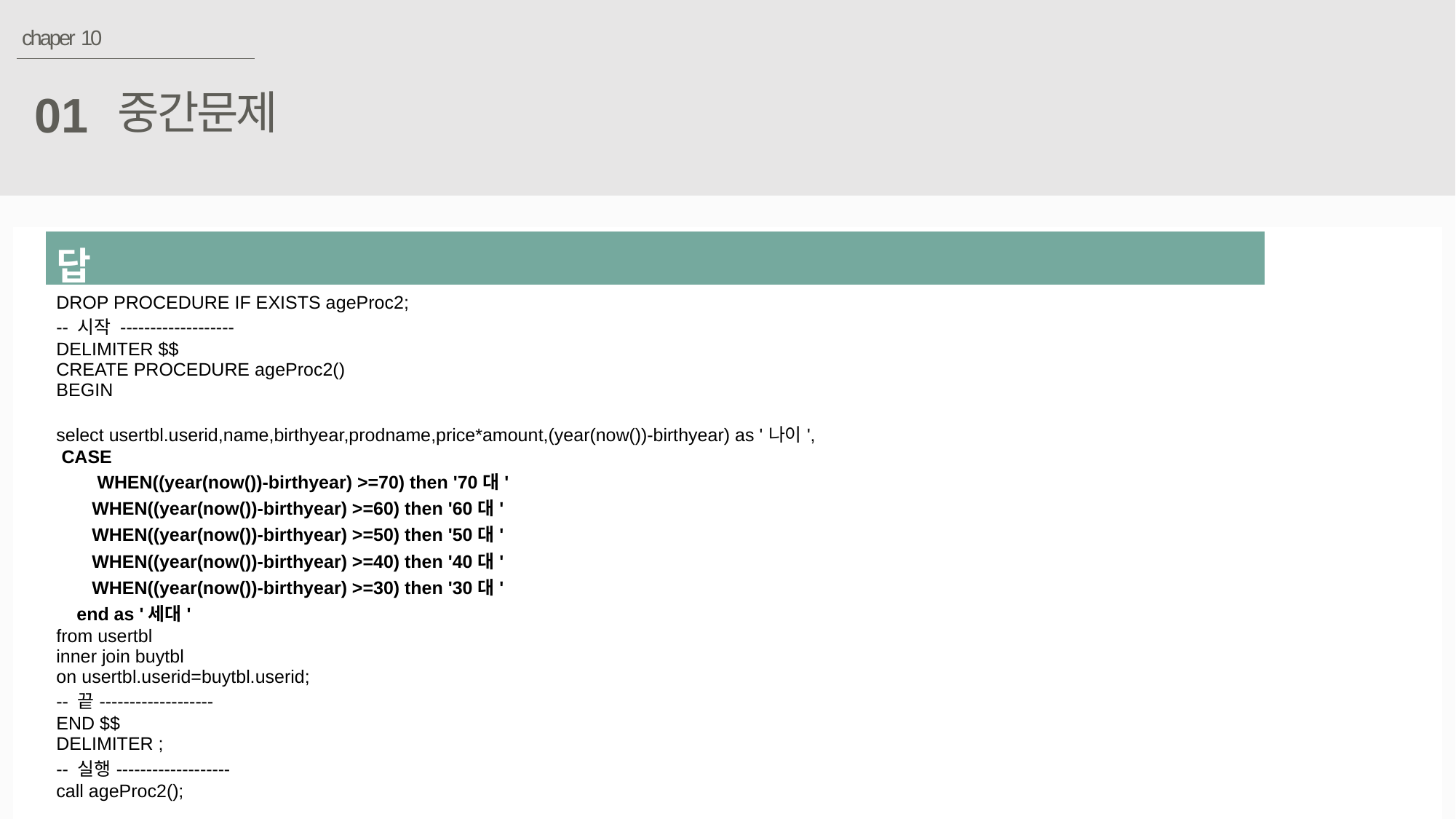

chaper  10
중간문제
01

| 답 |
| --- |
| DROP PROCEDURE IF EXISTS ageProc2; -- 시작 ------------------- DELIMITER $$ CREATE PROCEDURE ageProc2() BEGIN select usertbl.userid,name,birthyear,prodname,price\*amount,(year(now())-birthyear) as '나이', CASE WHEN((year(now())-birthyear) >=70) then '70대' WHEN((year(now())-birthyear) >=60) then '60대' WHEN((year(now())-birthyear) >=50) then '50대' WHEN((year(now())-birthyear) >=40) then '40대' WHEN((year(now())-birthyear) >=30) then '30대' end as '세대' from usertbl inner join buytbl on usertbl.userid=buytbl.userid; -- 끝------------------- END $$ DELIMITER ; -- 실행------------------- call ageProc2(); |